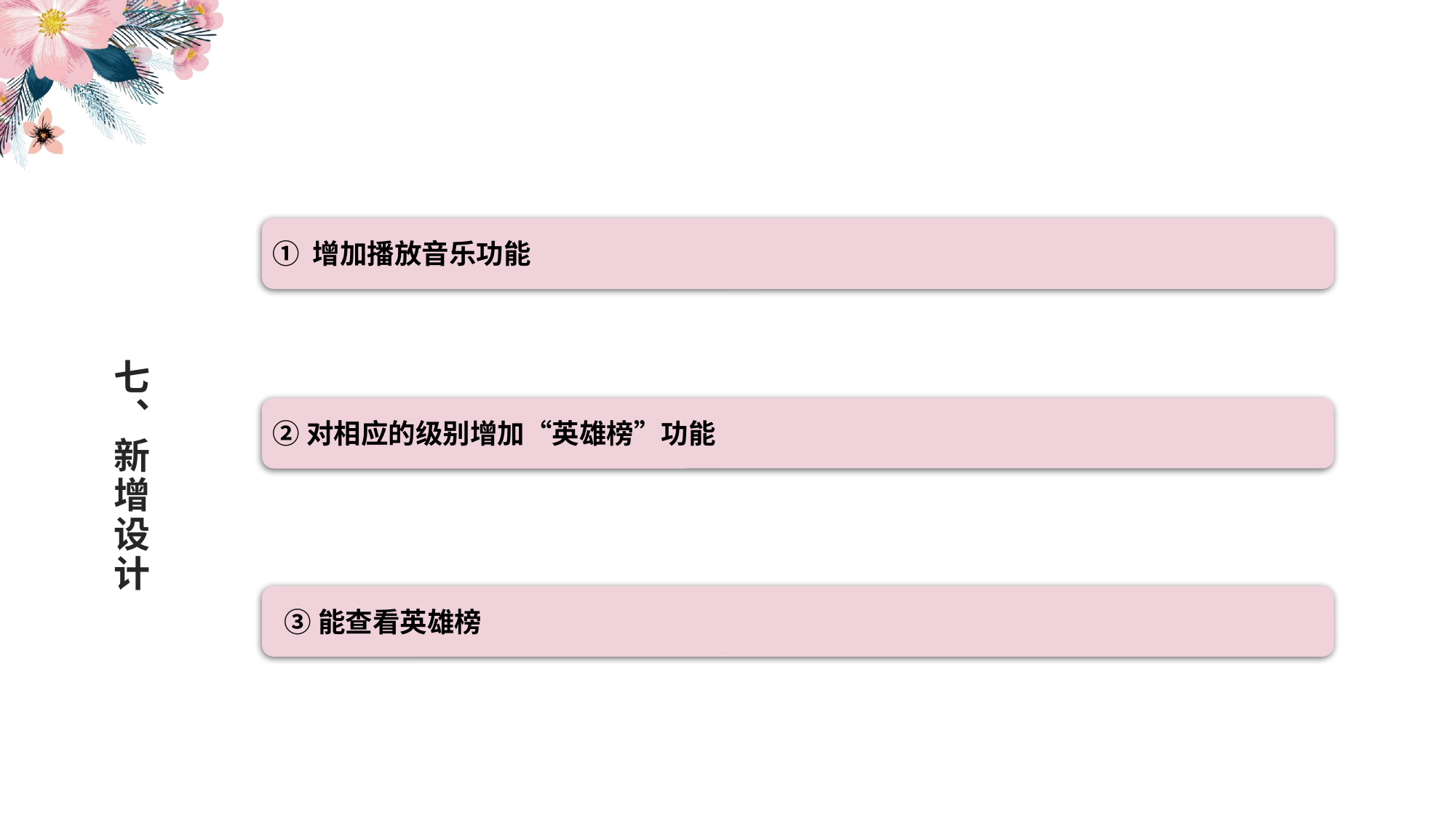

# 七、新增设计

① 增加播放音乐功能

②对相应的级别增加“英雄榜”功能

③能查看英雄榜